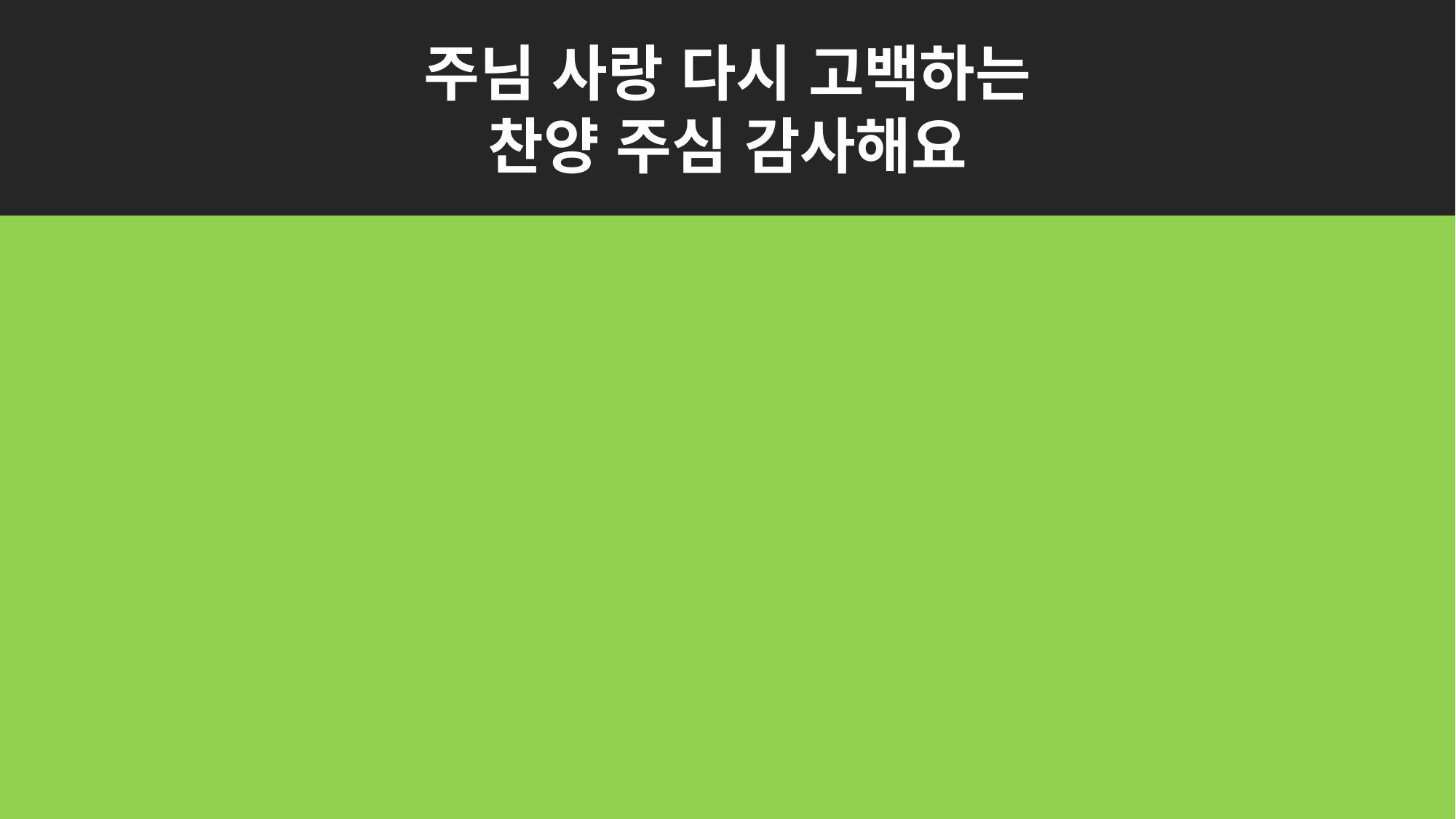

주님 사랑 다시 고백하는
찬양 주심 감사해요